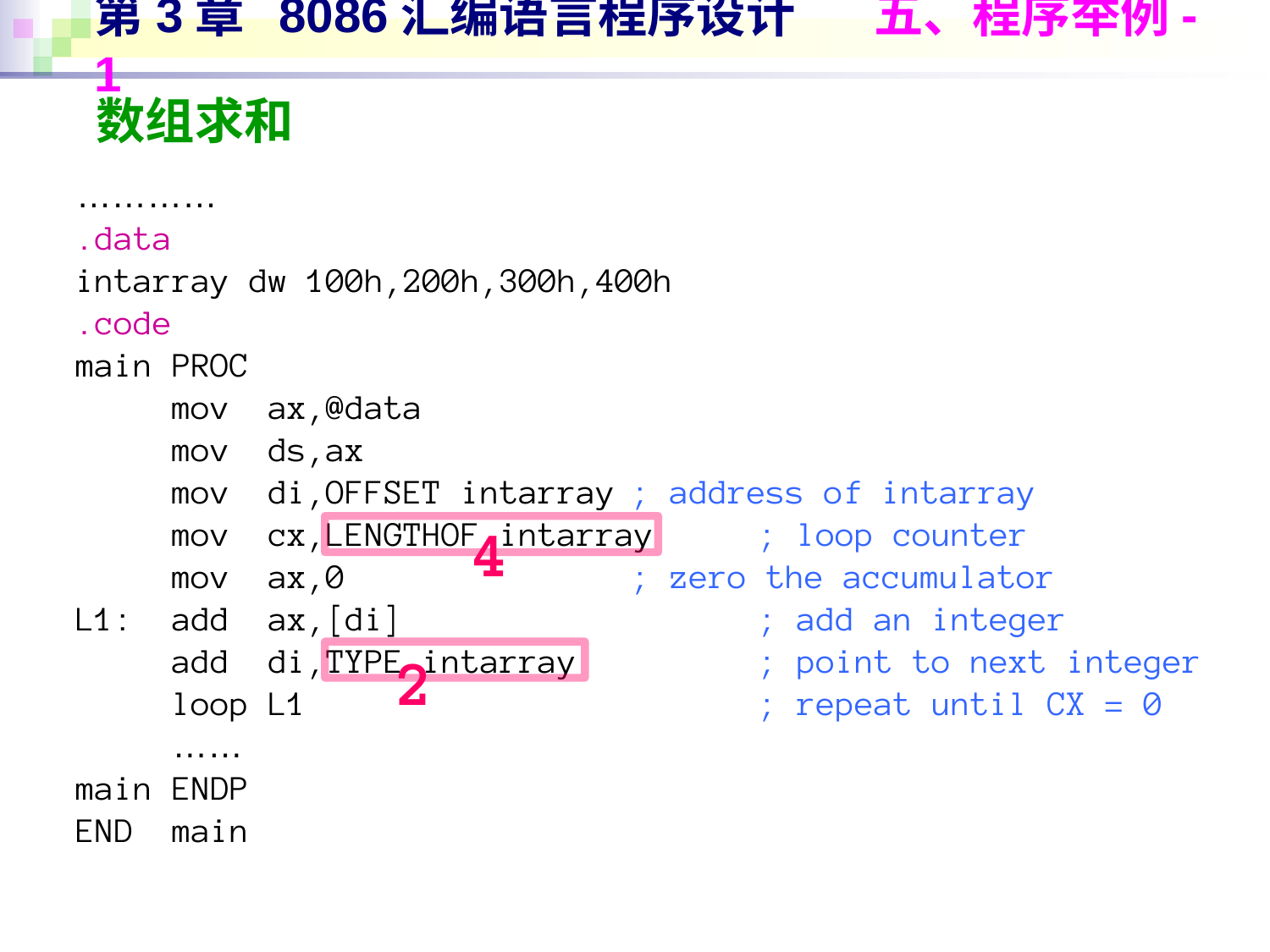

# 第3章  8086汇编语言程序设计       五、程序举例-1
数组求和
…………
.data
intarray dw 100h,200h,300h,400h
.code
main PROC
     mov  ax,@data
     mov  ds,ax
     mov  di,OFFSET intarray	; address of intarray
     mov  cx,LENGTHOF intarray	; loop counter
     mov  ax,0			; zero the accumulator
L1:  add  ax,[di]			; add an integer
     add  di,TYPE intarray   	; point to next integer
     loop L1				; repeat until CX = 0
     ……
main ENDP
END  main
4

2

24